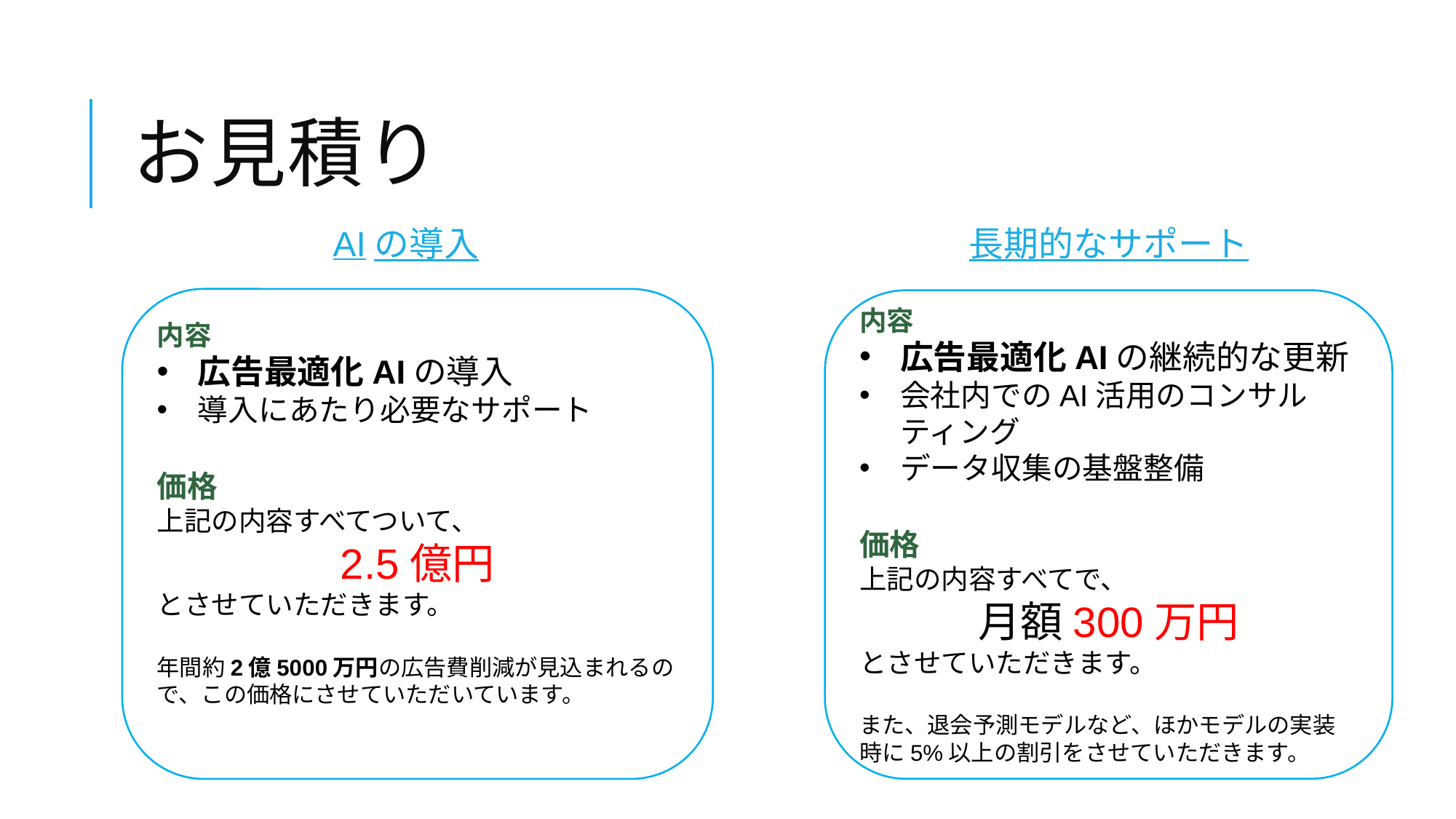

# お見積り
長期的なサポート
AIの導入
内容
広告最適化AIの導入
導入にあたり必要なサポート

価格
上記の内容すべてついて、
2.5億円
とさせていただきます。

年間約2億5000万円の広告費削減が見込まれるので、この価格にさせていただいています。

内容
広告最適化AIの継続的な更新
会社内でのAI活用のコンサルティング
データ収集の基盤整備

価格
上記の内容すべてで、
月額300万円
とさせていただきます。

また、退会予測モデルなど、ほかモデルの実装時に5%以上の割引をさせていただきます。